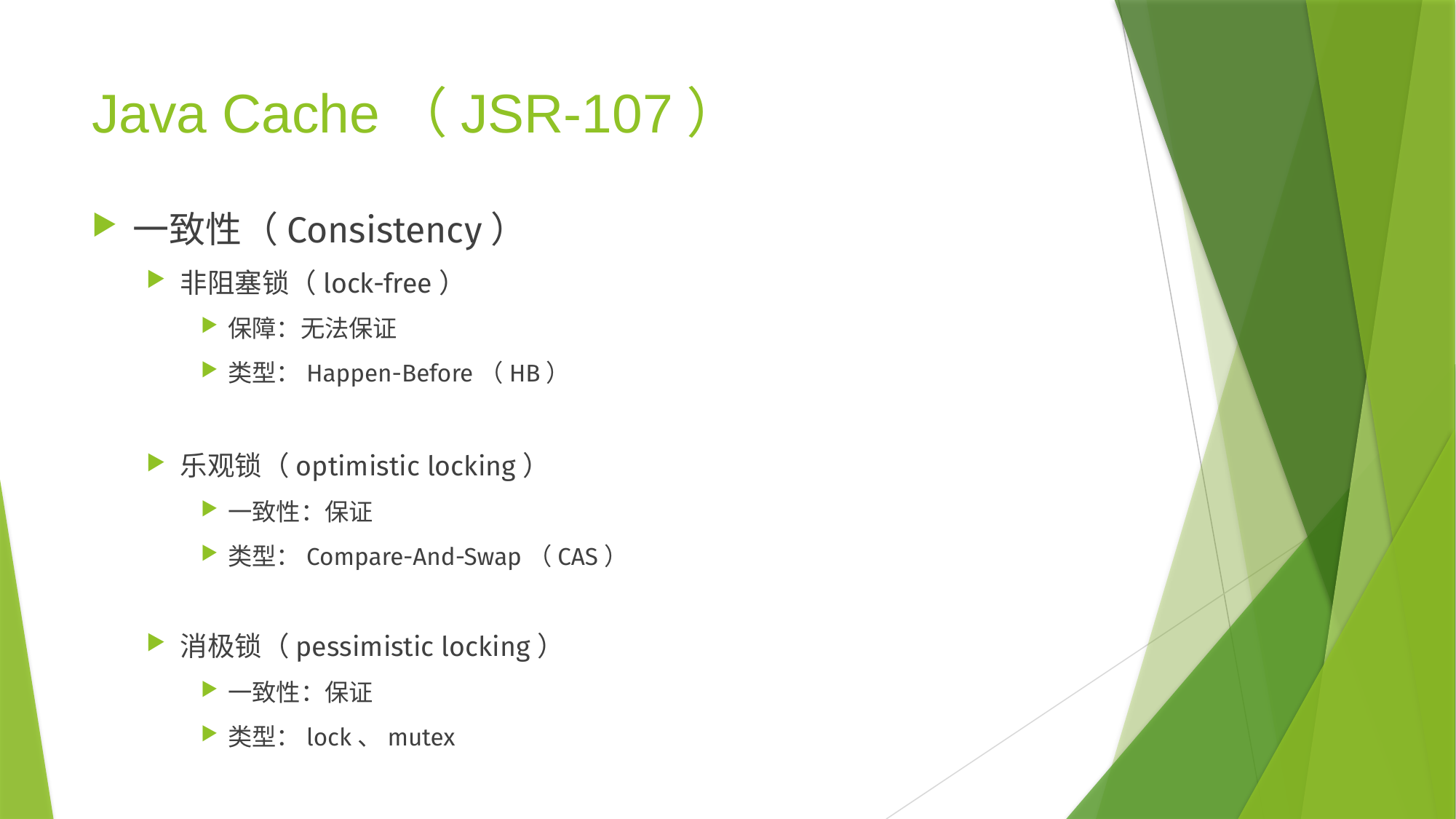

# Java Cache（JSR-107）
一致性（Consistency）
非阻塞锁（lock-free）
保障：无法保证
类型：Happen-Before（HB）

乐观锁（optimistic locking）
一致性：保证
类型：Compare-And-Swap（CAS）

消极锁（pessimistic locking）
一致性：保证
类型：lock、mutex